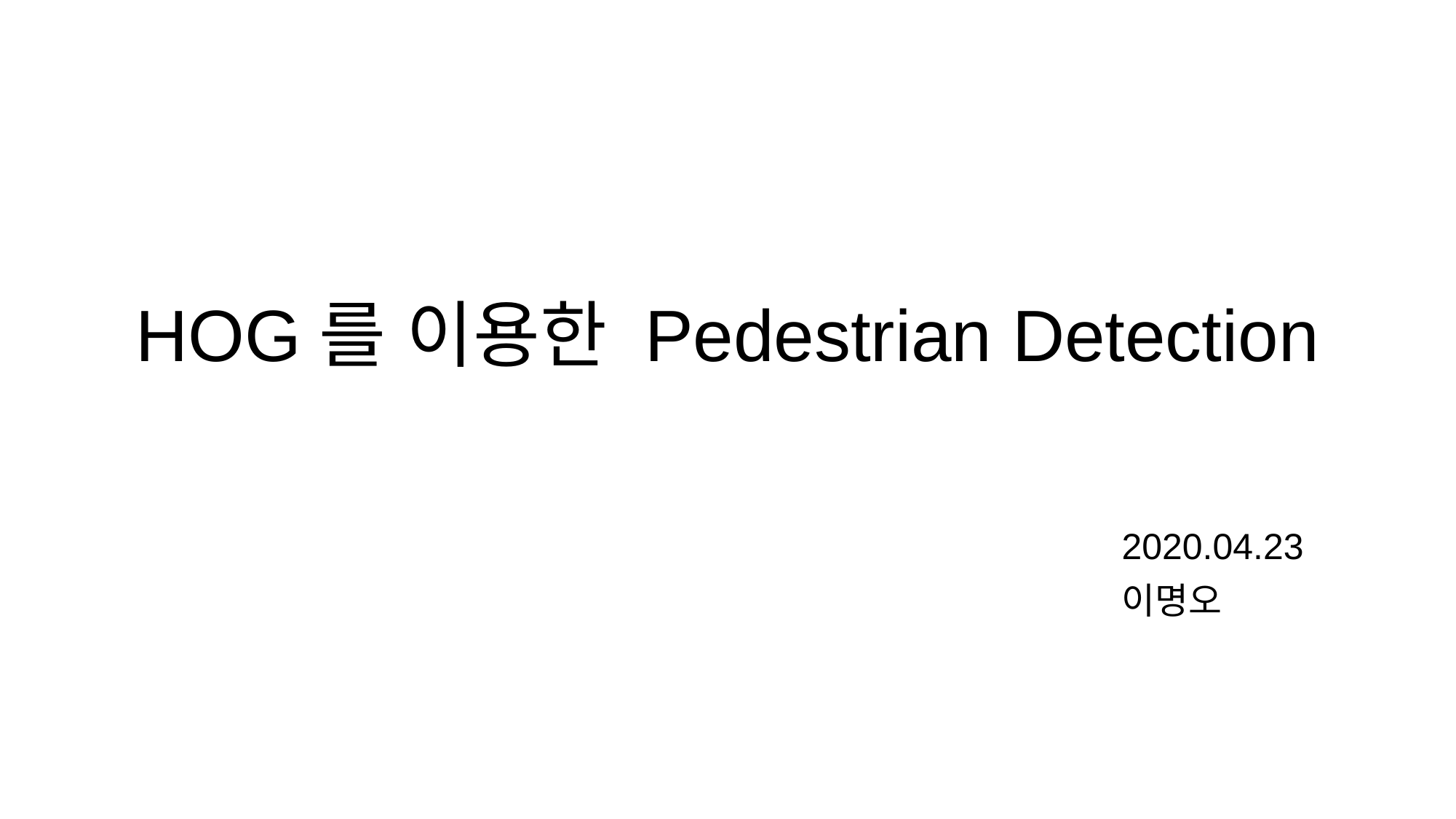

# HOG를 이용한 Pedestrian Detection
2020.04.23
이명오